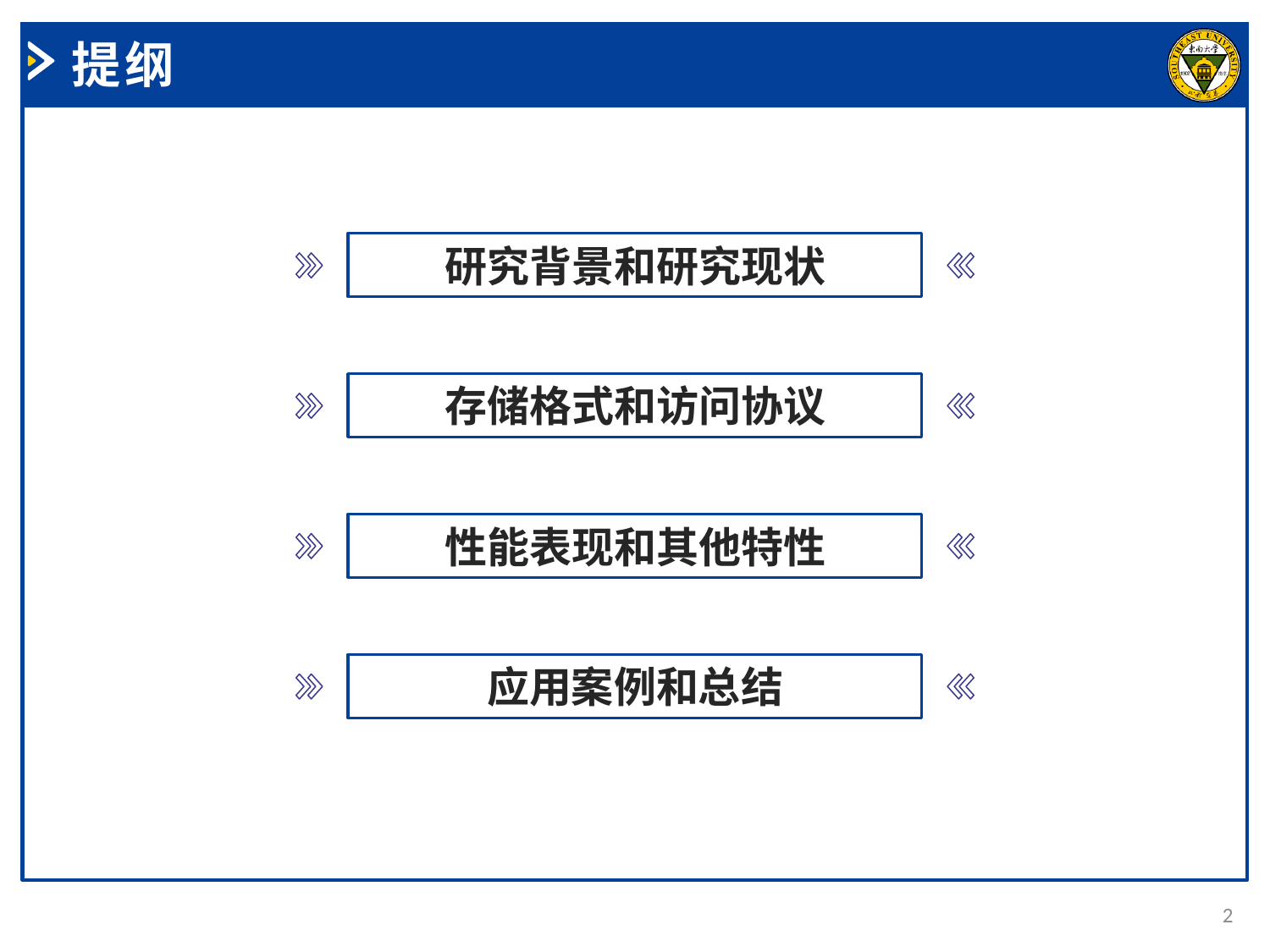

提纲
研究背景和研究现状

存储格式和访问协议

性能表现和其他特性

应用案例和总结

2